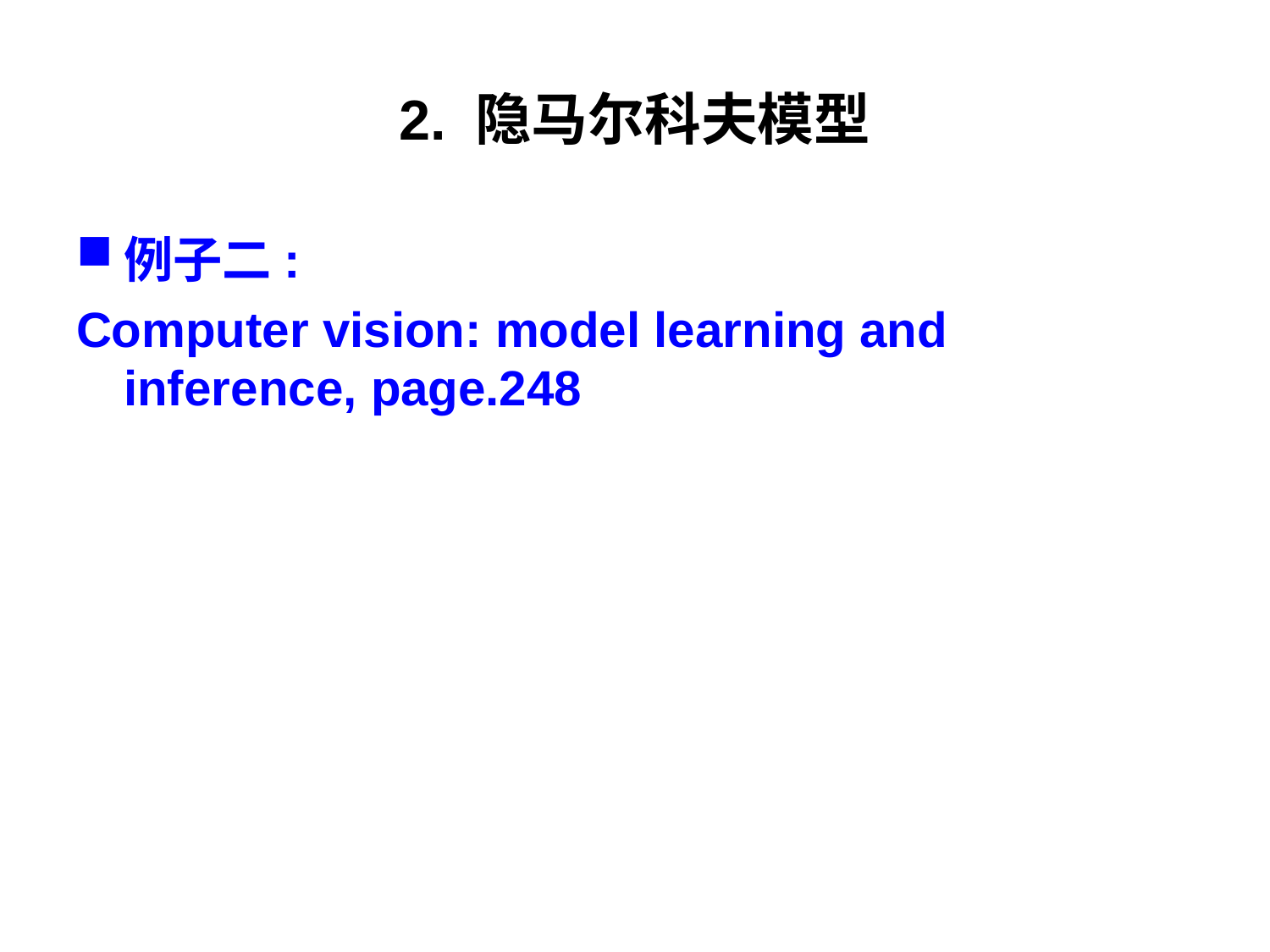

# 2. 隐马尔科夫模型
例子二:
Computer vision: model learning and inference, page.248